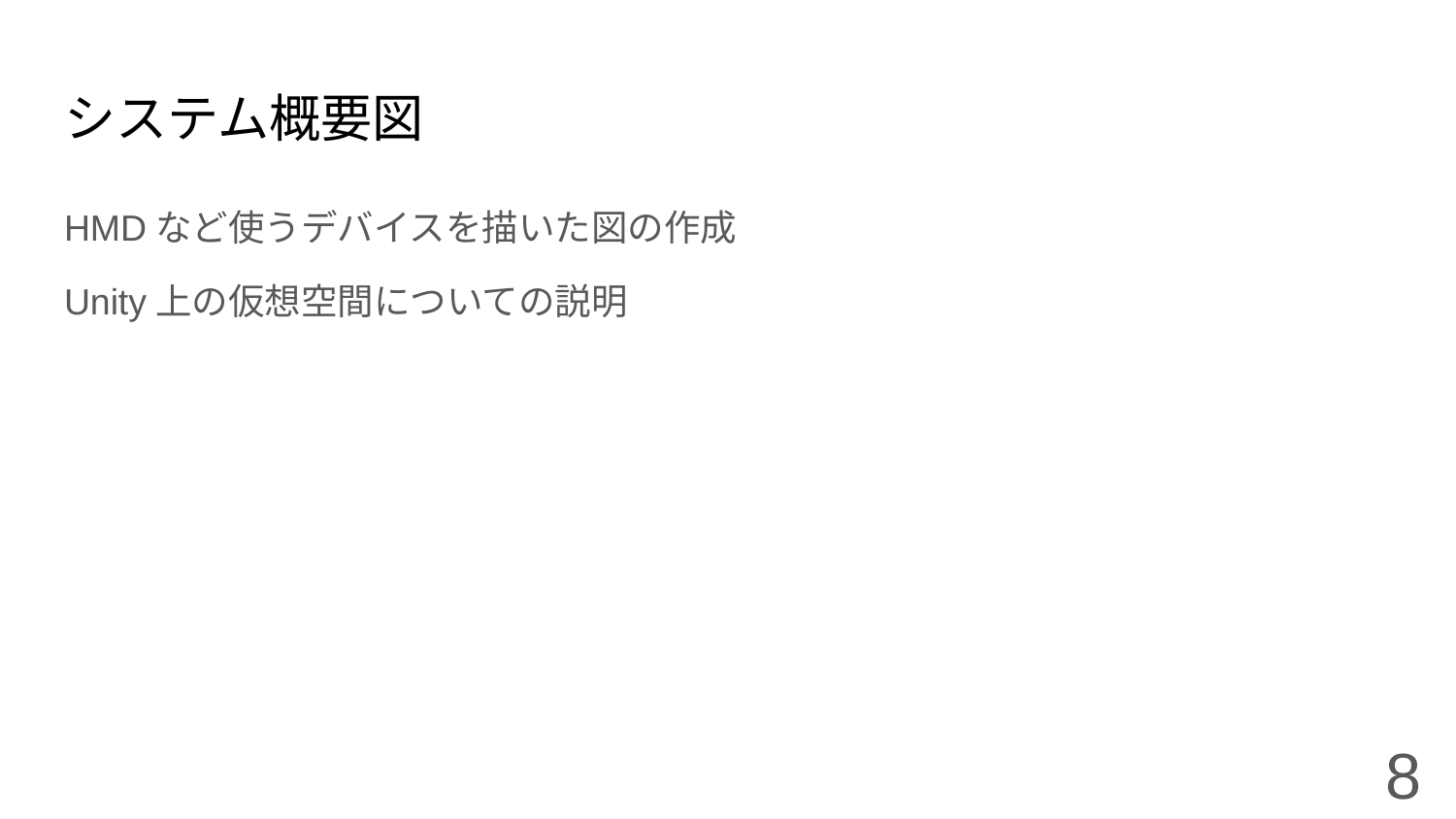

# システム概要図
HMDなど使うデバイスを描いた図の作成
Unity上の仮想空間についての説明
8